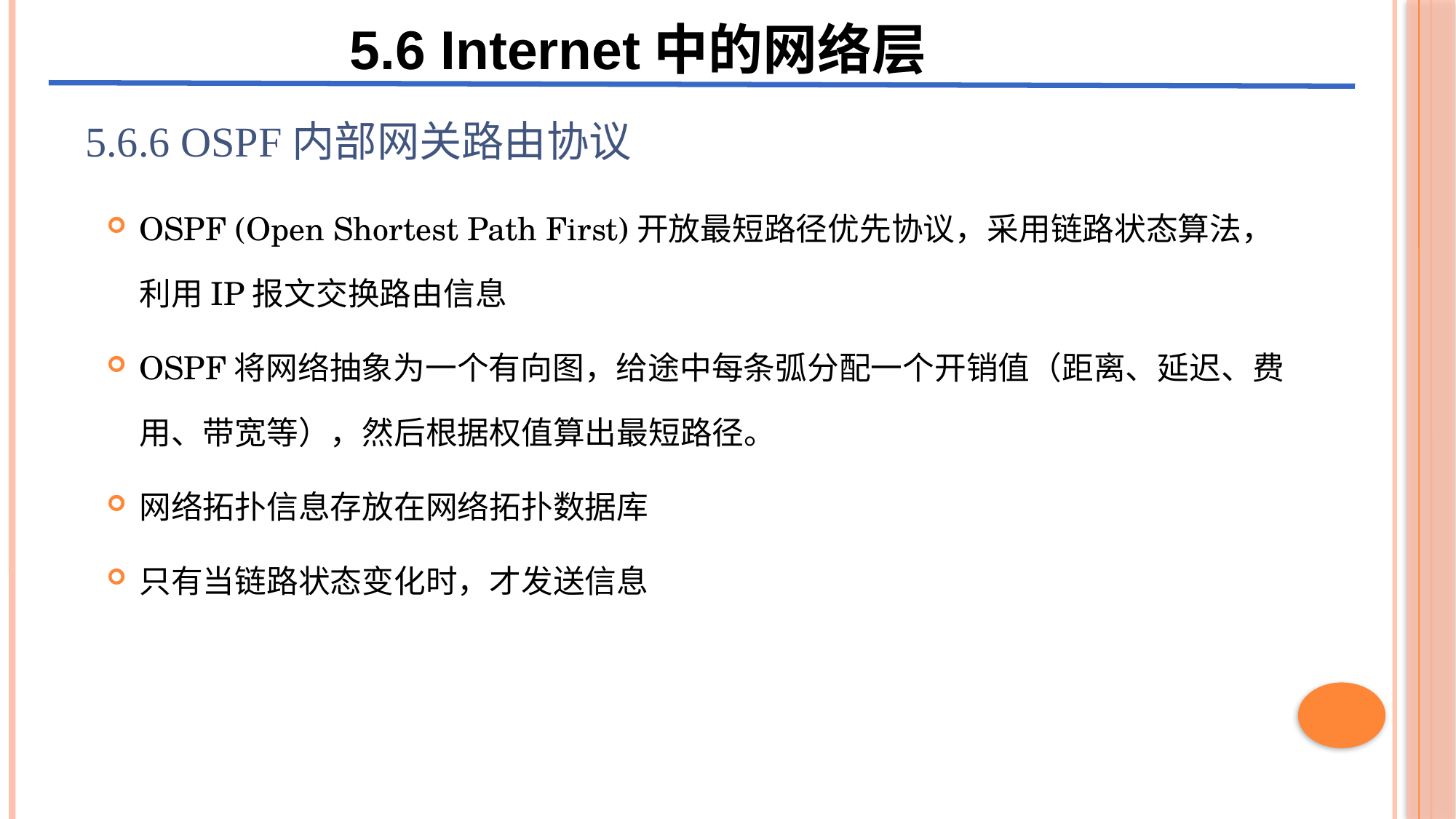

5.6 Internet中的网络层
5.6.6 OSPF内部网关路由协议
OSPF (Open Shortest Path First)开放最短路径优先协议，采用链路状态算法，利用IP报文交换路由信息
OSPF将网络抽象为一个有向图，给途中每条弧分配一个开销值（距离、延迟、费用、带宽等），然后根据权值算出最短路径。
网络拓扑信息存放在网络拓扑数据库
只有当链路状态变化时，才发送信息